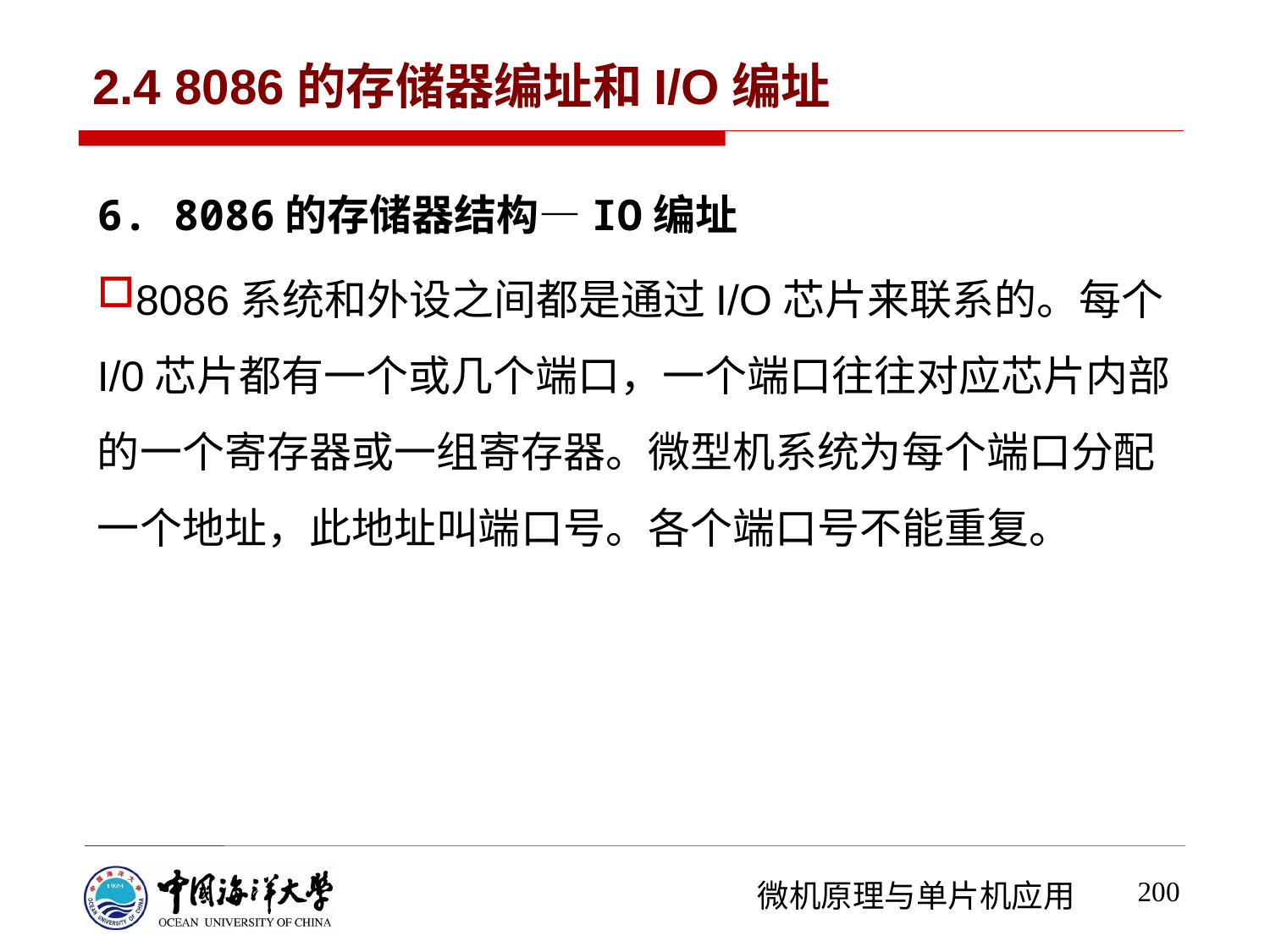

# 2.4 8086的存储器编址和I/O编址
6. 8086的存储器结构—IO编址
8086系统和外设之间都是通过I/O芯片来联系的。每个I/0芯片都有一个或几个端口，一个端口往往对应芯片内部的一个寄存器或一组寄存器。微型机系统为每个端口分配一个地址，此地址叫端口号。各个端口号不能重复。

200